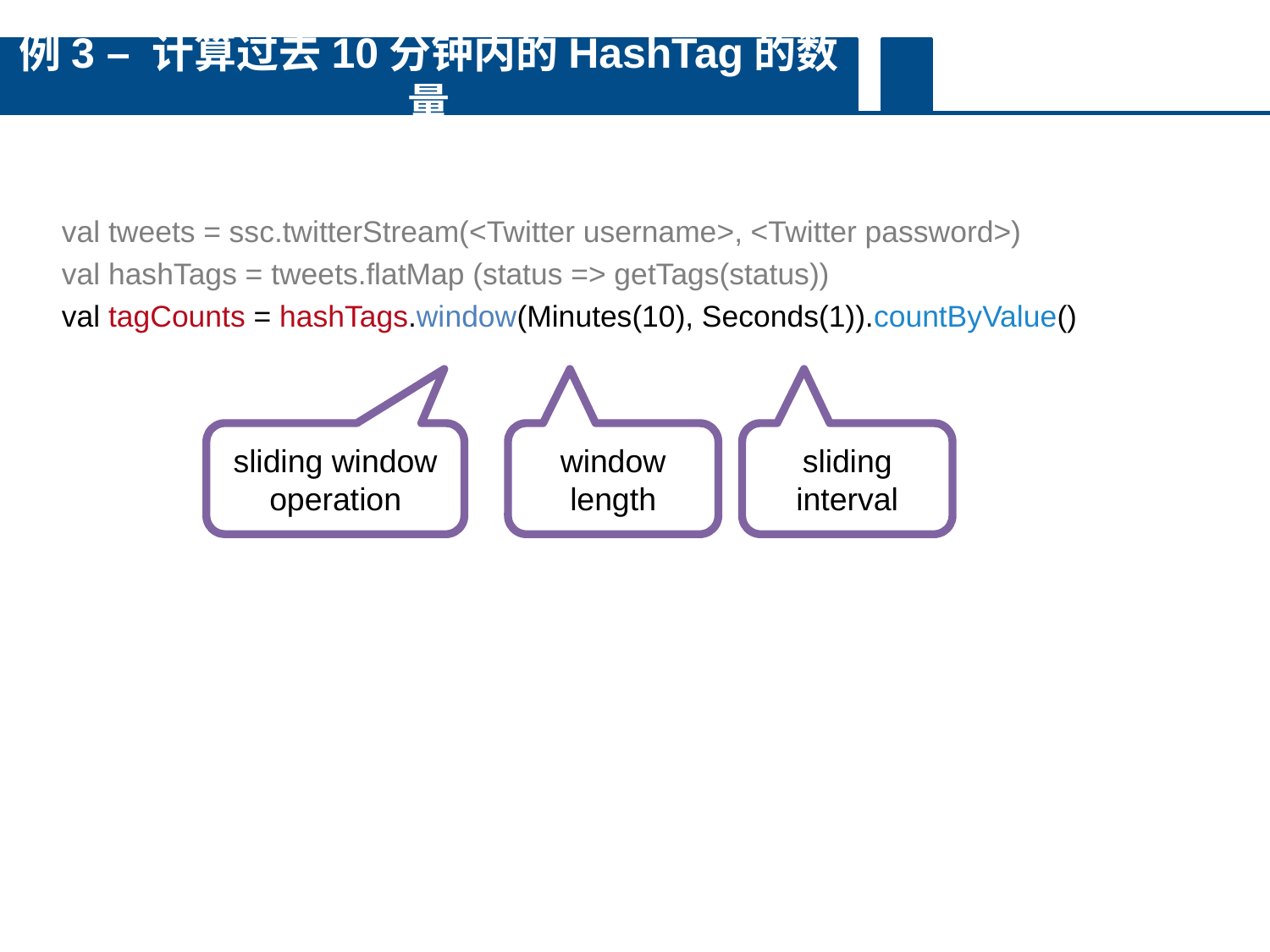

例3 – 计算过去10分钟内的HashTag的数量

val tweets = ssc.twitterStream(<Twitter username>, <Twitter password>)
val hashTags = tweets.flatMap (status => getTags(status))
val tagCounts = hashTags.window(Minutes(10), Seconds(1)).countByValue()

sliding window operation
window length
sliding interval